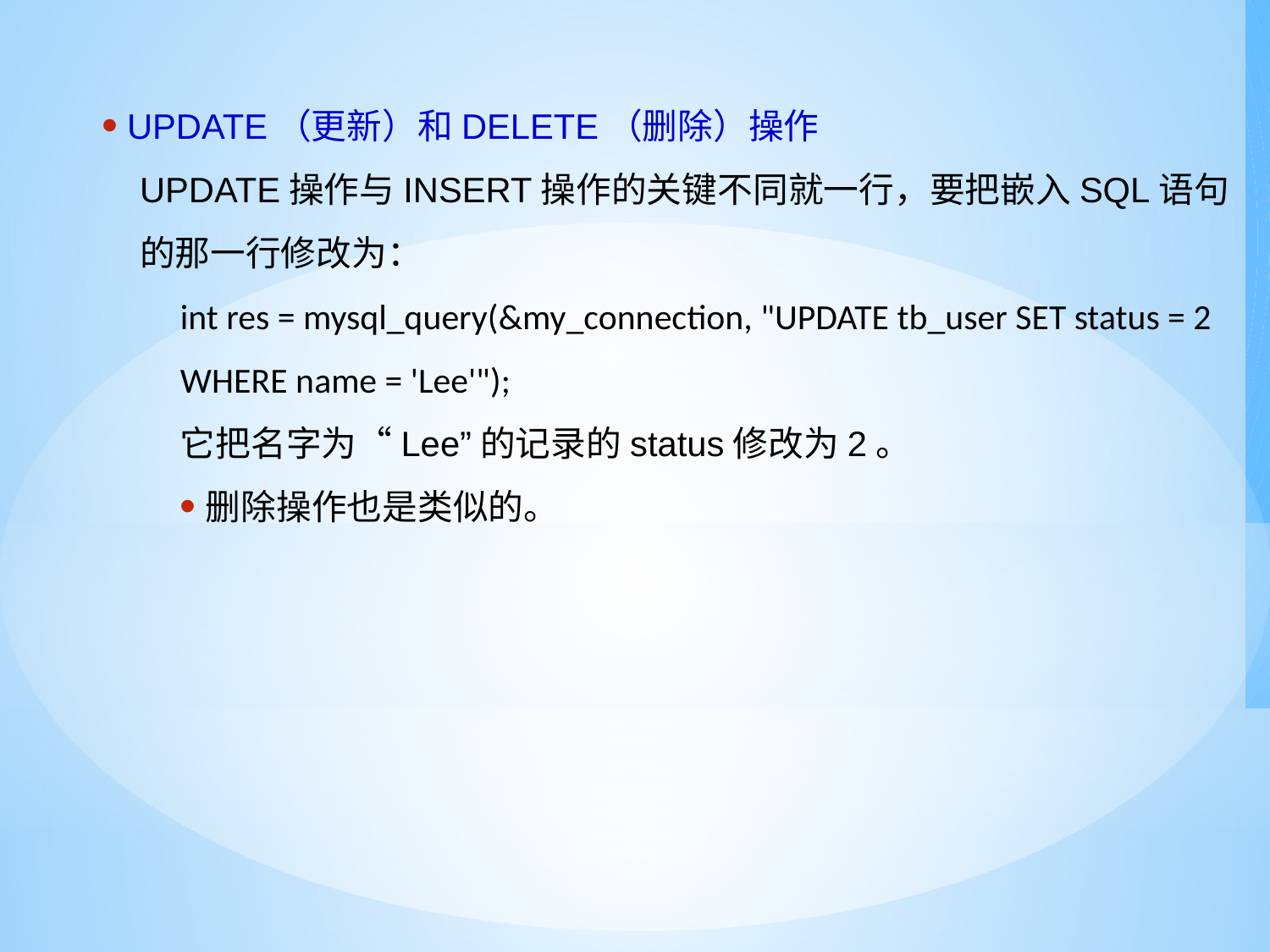

UPDATE（更新）和DELETE（删除）操作
UPDATE操作与INSERT操作的关键不同就一行，要把嵌入SQL语句的那一行修改为：
int res = mysql_query(&my_connection, "UPDATE tb_user SET status = 2 WHERE name = 'Lee'");
它把名字为“Lee”的记录的status修改为2。
删除操作也是类似的。